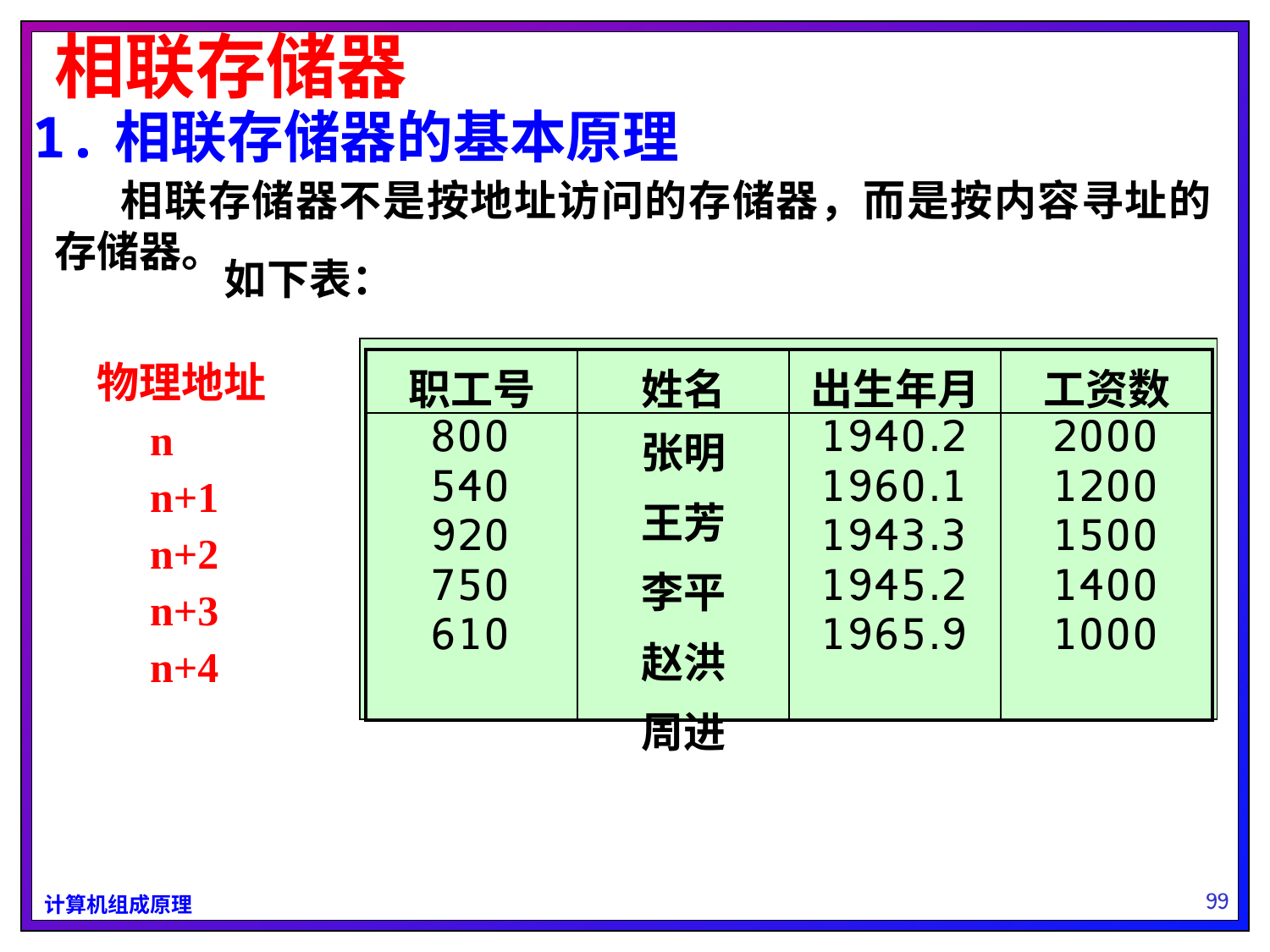

相联存储器
1.相联存储器的基本原理
     相联存储器不是按地址访问的存储器，而是按内容寻址的存储器。
如下表：

物理地址
     n
     n+1
     n+2
     n+3
     n+4
| 职工号 | 姓名 | 出生年月 | 工资数 |
| --- | --- | --- | --- |
| 800 540 920 750 610 | 张明 王芳 李平 赵洪 周进 | 1940.2 1960.1 1943.3 1945.2 1965.9 | 2000 1200 1500 1400 1000 |